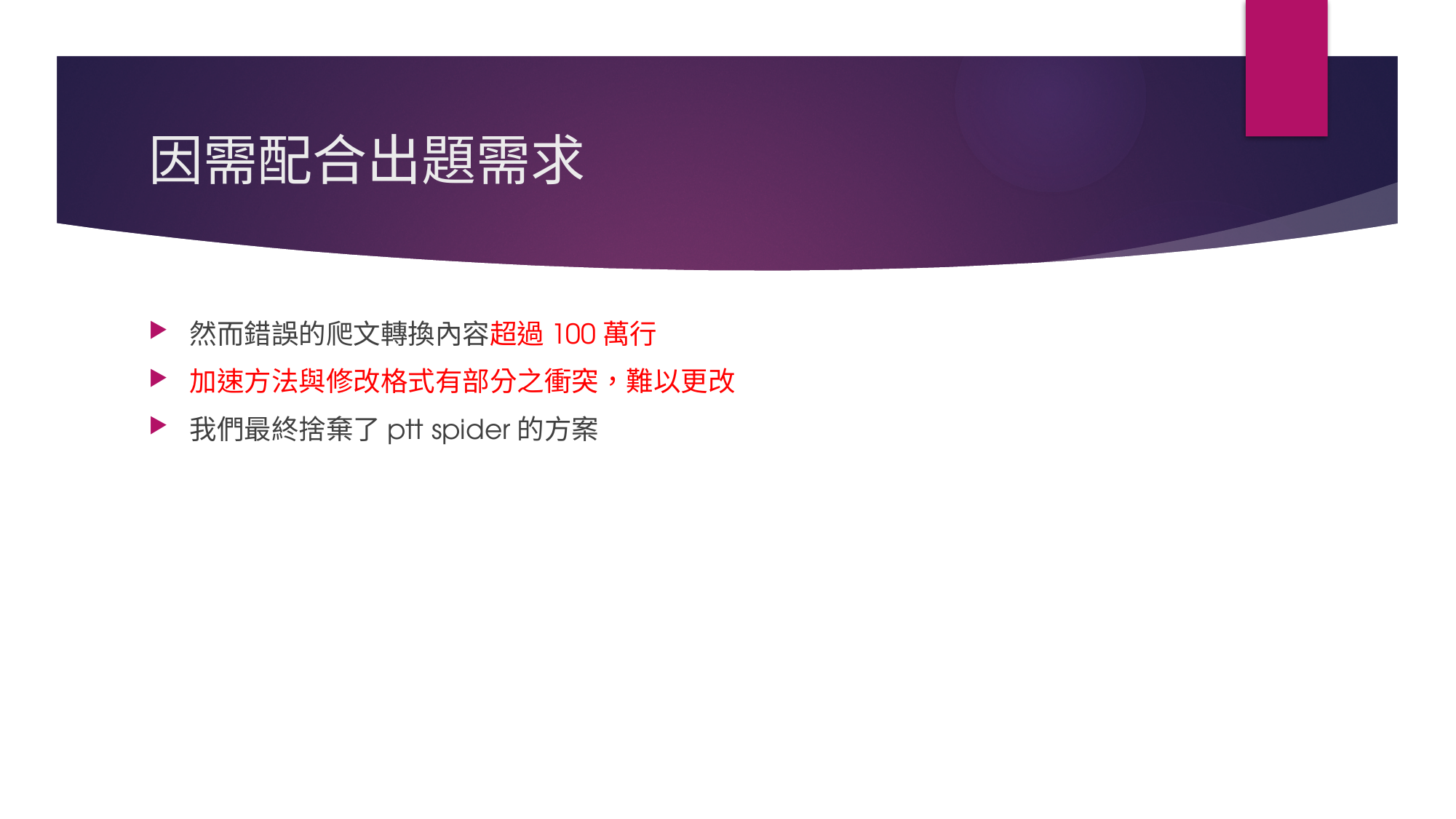

# 因需配合出題需求
然而錯誤的爬文轉換內容超過100萬行
加速方法與修改格式有部分之衝突，難以更改
我們最終捨棄了ptt spider的方案